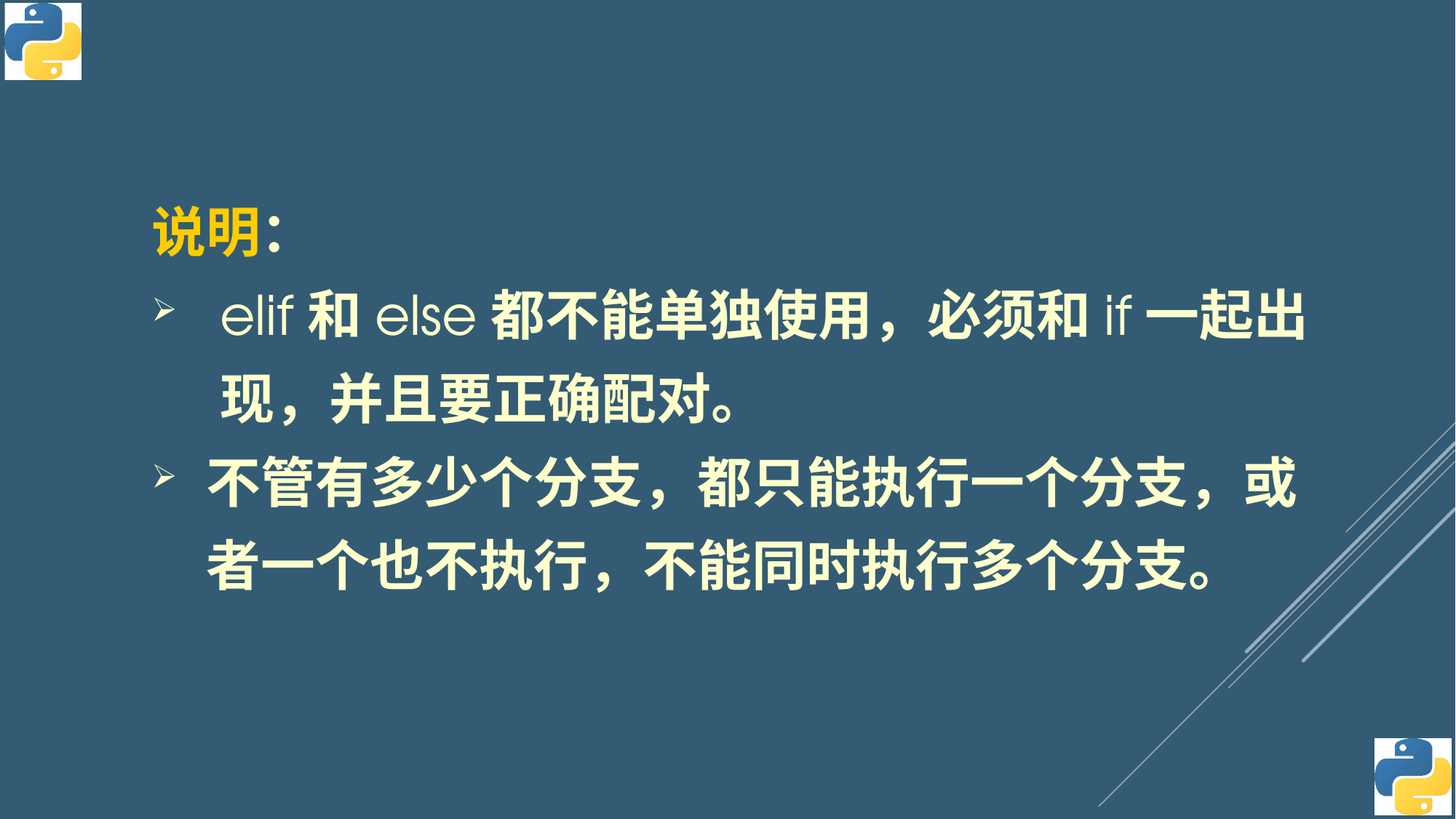

说明：
elif和else都不能单独使用，必须和if一起出现，并且要正确配对。
不管有多少个分支，都只能执行一个分支，或者一个也不执行，不能同时执行多个分支。